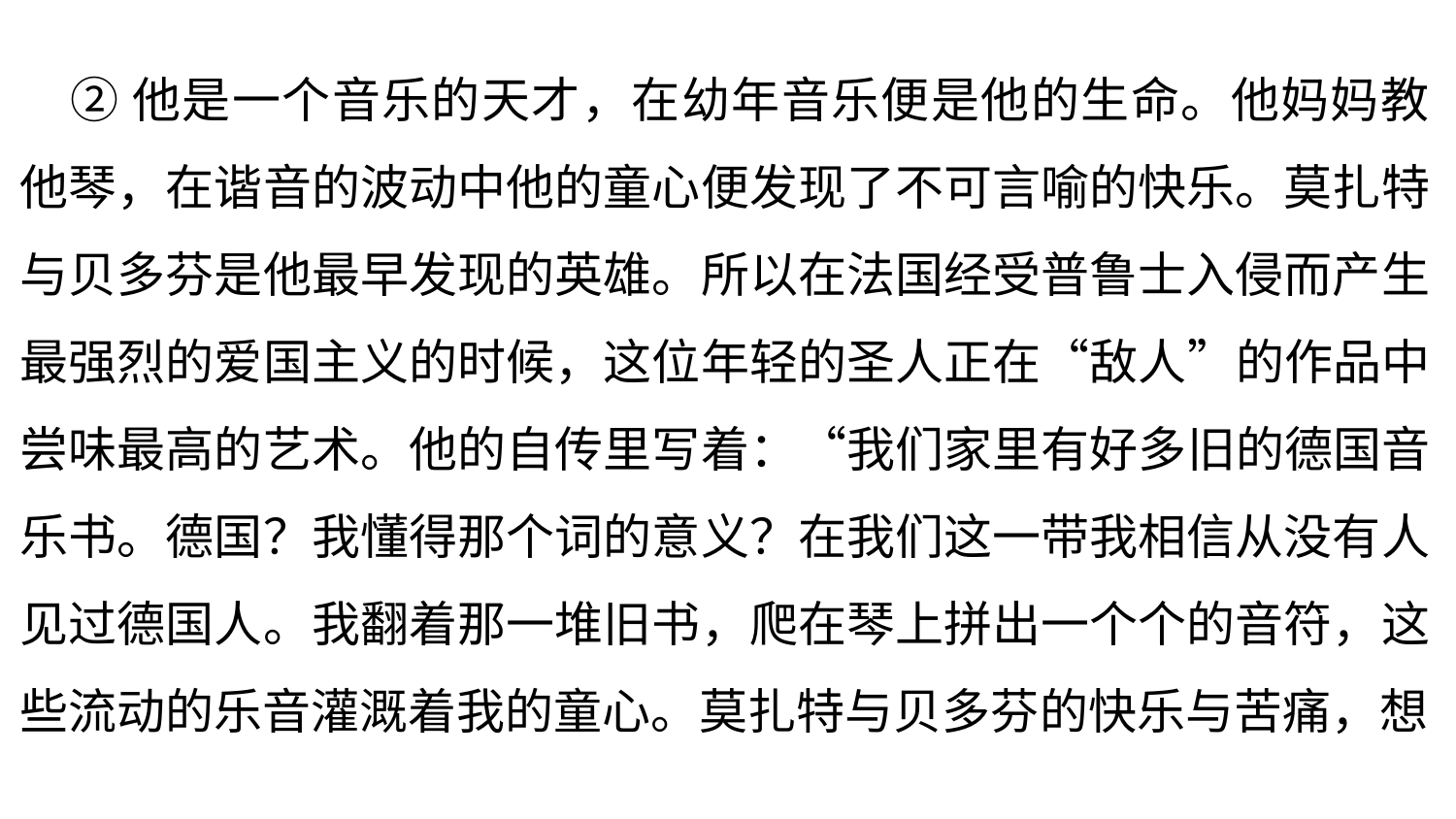

②他是一个音乐的天才，在幼年音乐便是他的生命。他妈妈教他琴，在谐音的波动中他的童心便发现了不可言喻的快乐。莫扎特与贝多芬是他最早发现的英雄。所以在法国经受普鲁士入侵而产生最强烈的爱国主义的时候，这位年轻的圣人正在“敌人”的作品中尝味最高的艺术。他的自传里写着：“我们家里有好多旧的德国音乐书。德国？我懂得那个词的意义？在我们这一带我相信从没有人见过德国人。我翻着那一堆旧书，爬在琴上拼出一个个的音符，这些流动的乐音灌溉着我的童心。莫扎特与贝多芬的快乐与苦痛，想